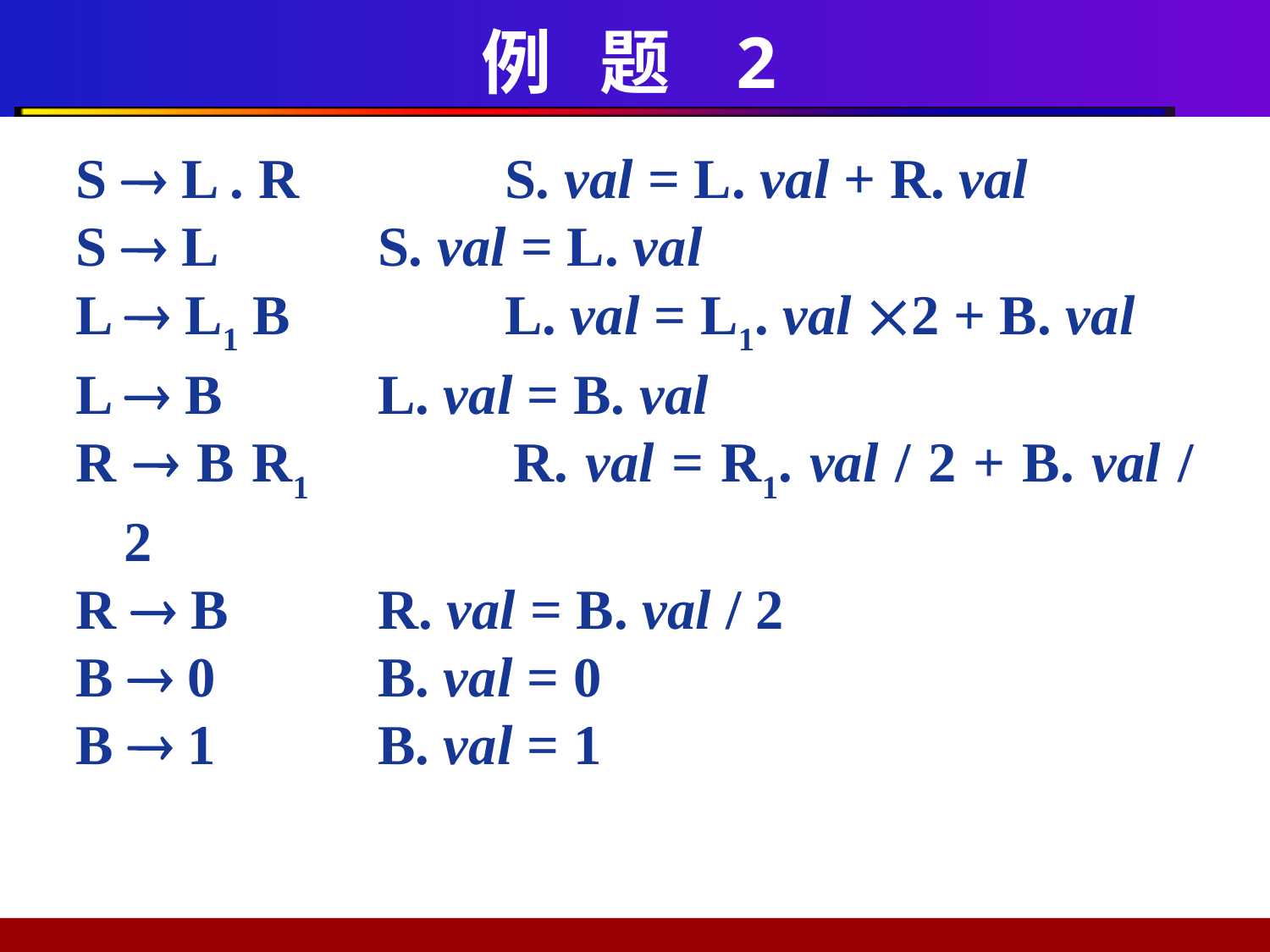

# 例   题   2
S → L . R		S. val = L. val + R. val
S → L		S. val = L. val
L → L1 B		L. val = L1. val ×2 + B. val
L → B		L. val = B. val
R → B R1		R. val = R1. val / 2 + B. val / 2
R → B		R. val = B. val / 2
B → 0		B. val = 0
B → 1		B. val = 1